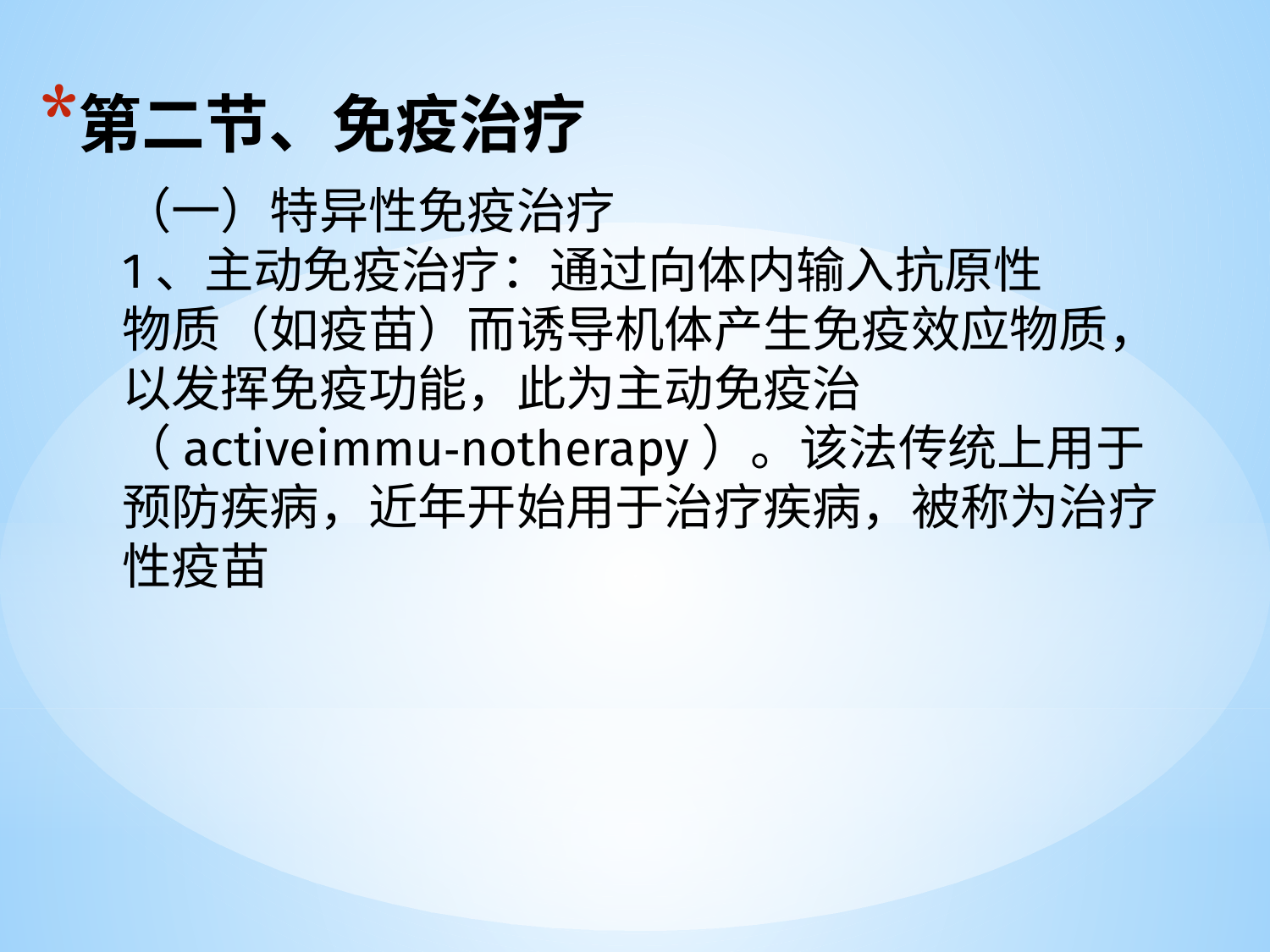

# 第二节、免疫治疗
（一）特异性免疫治疗
1、主动免疫治疗：通过向体内输入抗原性
物质（如疫苗）而诱导机体产生免疫效应物质，以发挥免疫功能，此为主动免疫治（activeimmu‐notherapy）。该法传统上用于预防疾病，近年开始用于治疗疾病，被称为治疗性疫苗